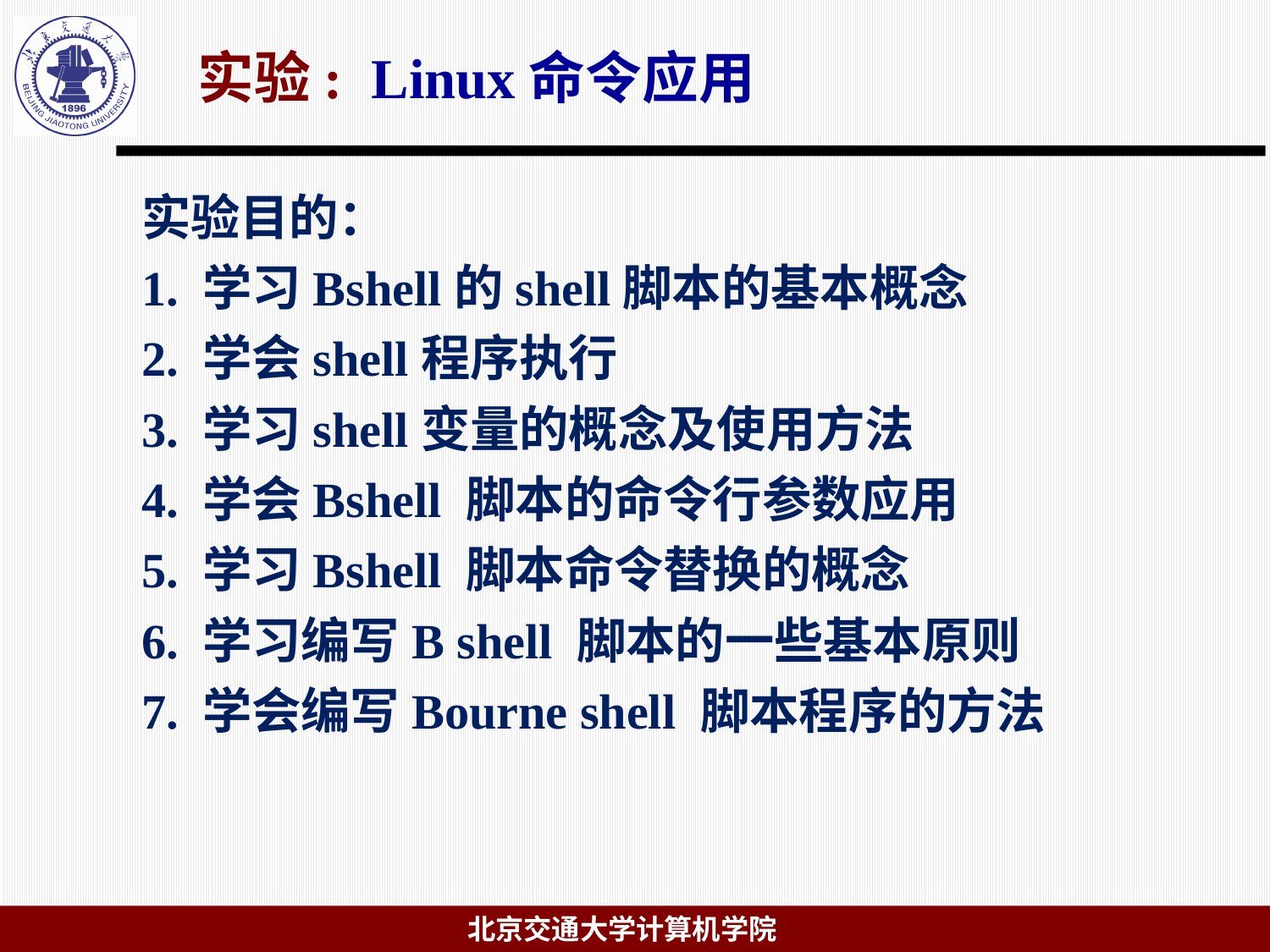

实验:  Linux命令应用
实验目的：
1. 学习Bshell的shell脚本的基本概念
2. 学会shell程序执行
3. 学习shell变量的概念及使用方法
4. 学会Bshell 脚本的命令行参数应用
5. 学习Bshell 脚本命令替换的概念
6. 学习编写B shell 脚本的一些基本原则
7. 学会编写Bourne shell 脚本程序的方法